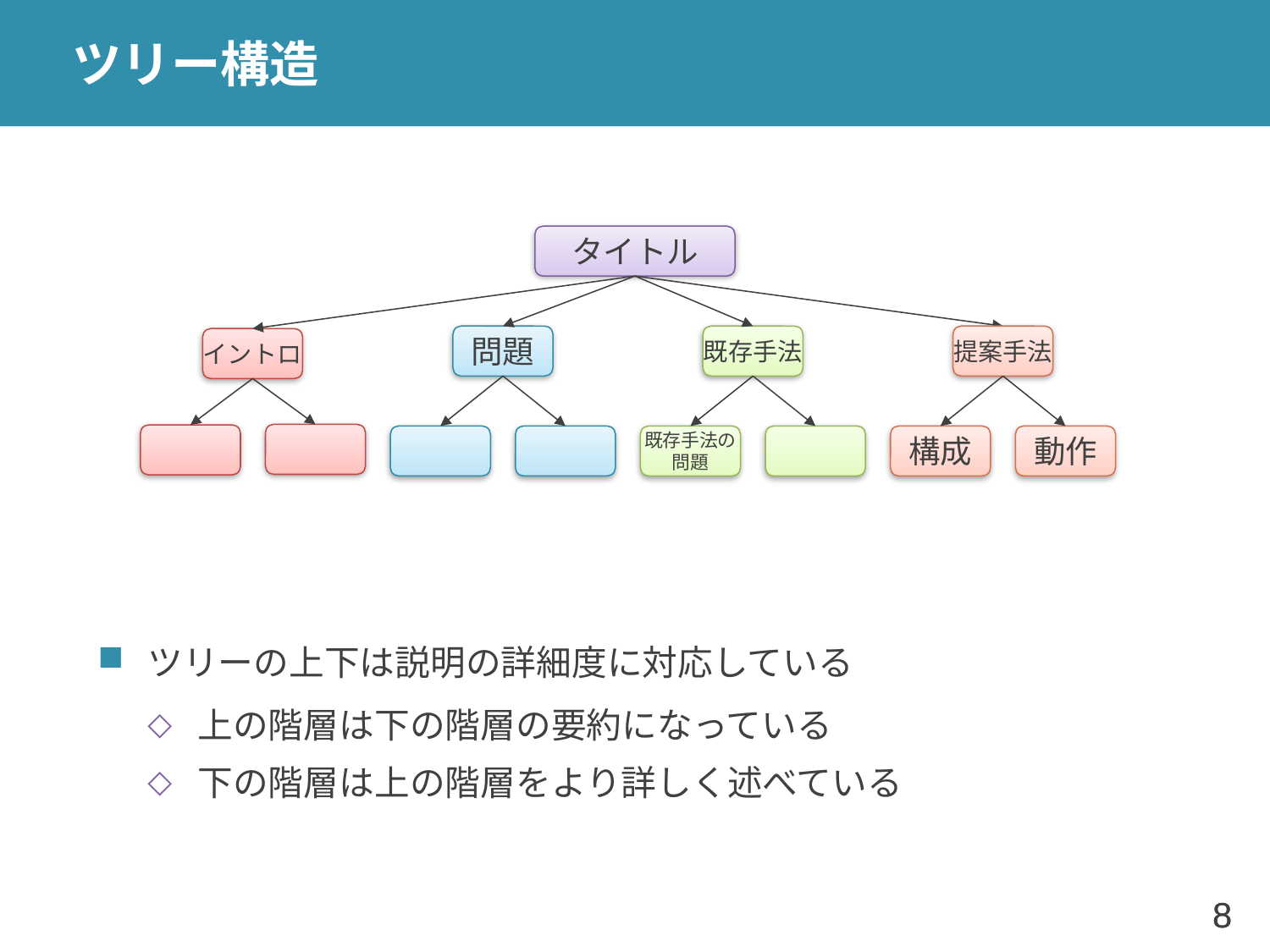

# ツリー構造
タイトル
問題
既存手法
提案手法
イントロ

既存手法の
問題

構成
動作
ツリーの上下は説明の詳細度に対応している
上の階層は下の階層の要約になっている
下の階層は上の階層をより詳しく述べている